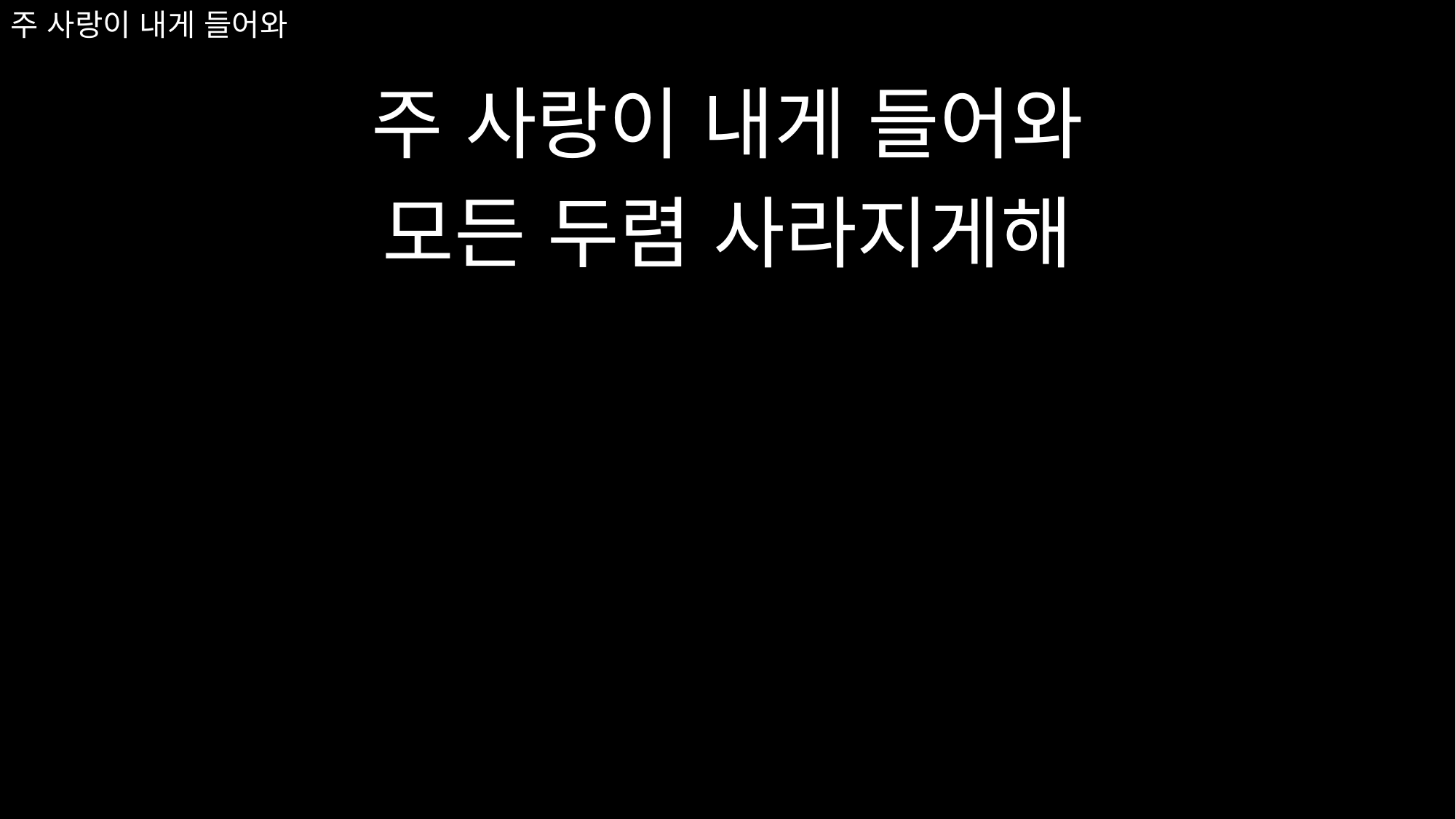

# 주 사랑이 내게 들어와
주 사랑이 내게 들어와
모든 두렴 사라지게해